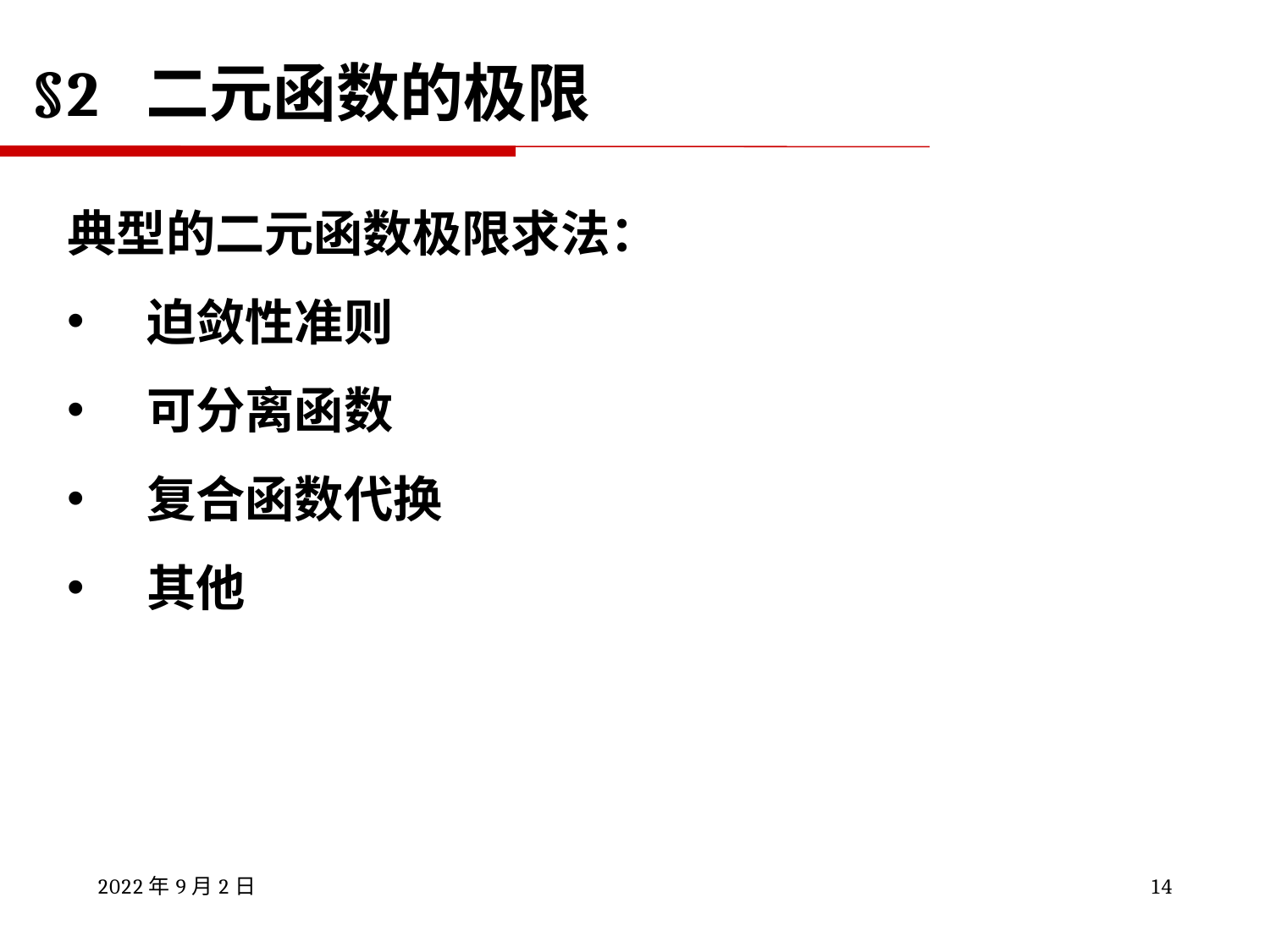

§2  二元函数的极限
典型的二元函数极限求法：
迫敛性准则
可分离函数
复合函数代换
其他
2022年9月2日
14